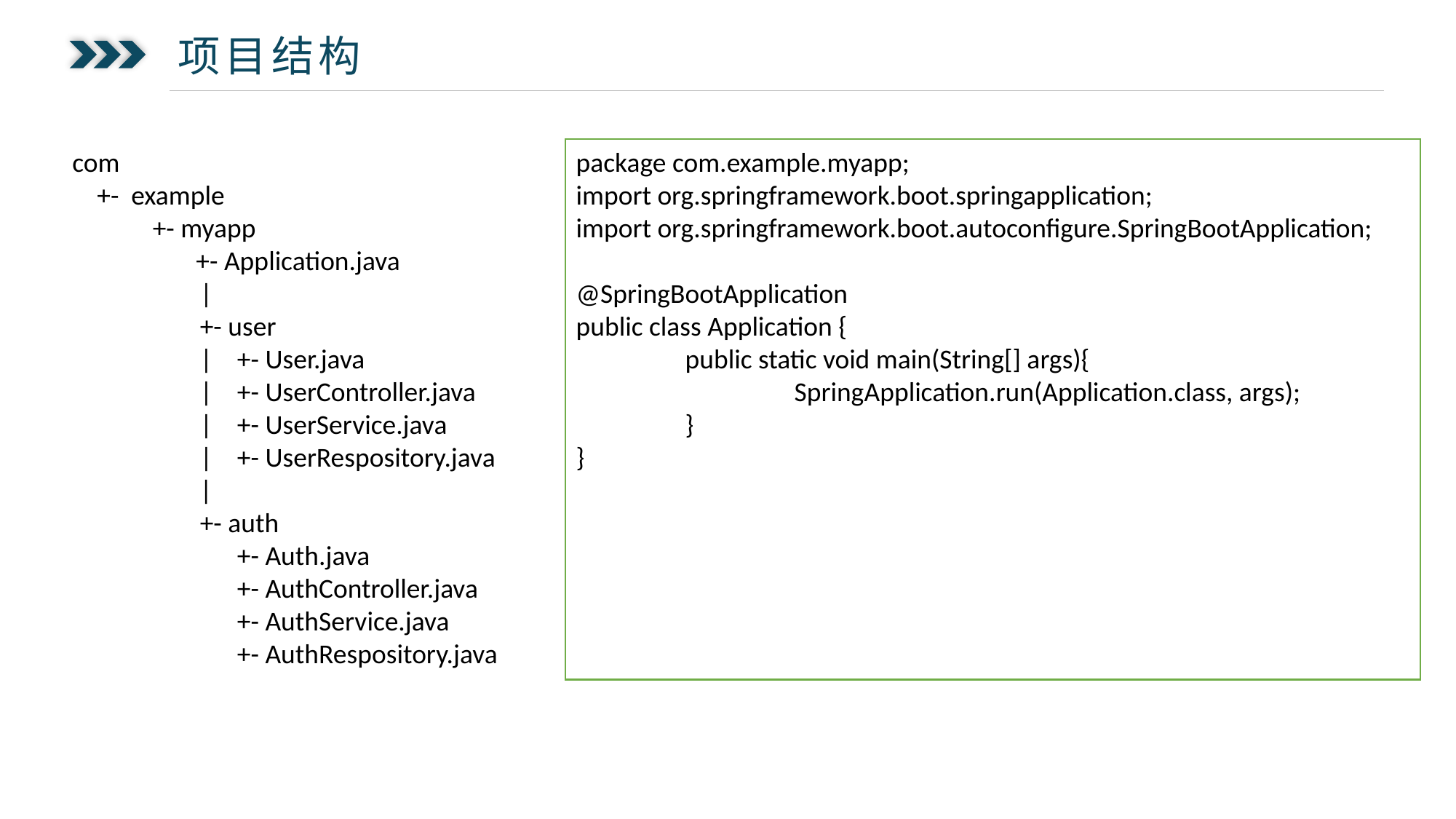

项目结构

com
    +-  example
             +- myapp
                    +- Application.java
 	   |
	   +- user
 	   |    +- User.java
	   |    +- UserController.java
	   |    +- UserService.java
	   |    +- UserRespository.java
	   |
	   +- auth
	         +- Auth.java
	         +- AuthController.java
	         +- AuthService.java
	         +- AuthRespository.java
package com.example.myapp;
import org.springframework.boot.springapplication;
import org.springframework.boot.autoconfigure.SpringBootApplication;

@SpringBootApplication
public class Application {
	public static void main(String[] args){
		SpringApplication.run(Application.class, args);
	}
}